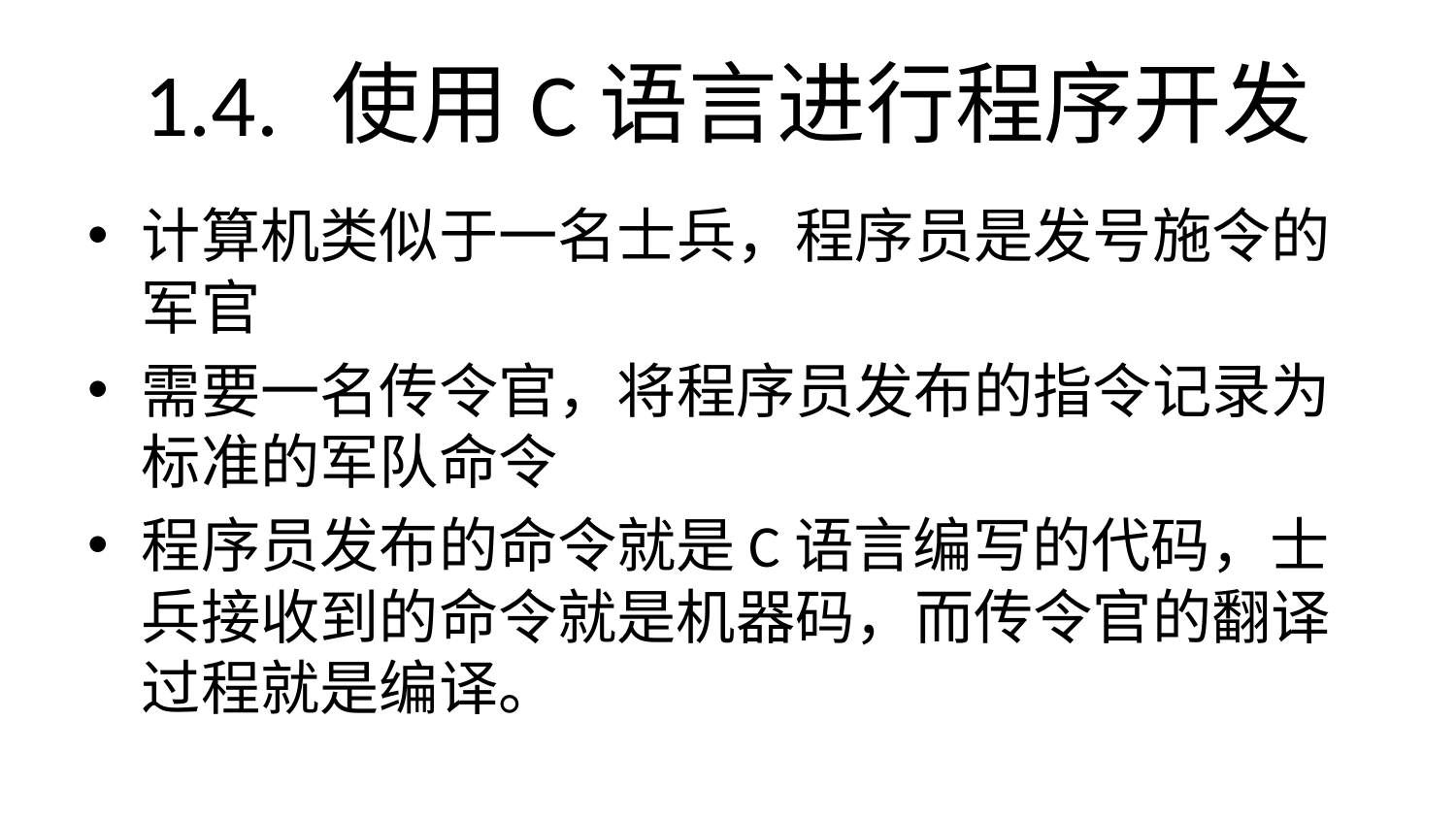

# 1.4.	 使用C语言进行程序开发
计算机类似于一名士兵，程序员是发号施令的军官
需要一名传令官，将程序员发布的指令记录为标准的军队命令
程序员发布的命令就是C语言编写的代码，士兵接收到的命令就是机器码，而传令官的翻译过程就是编译。